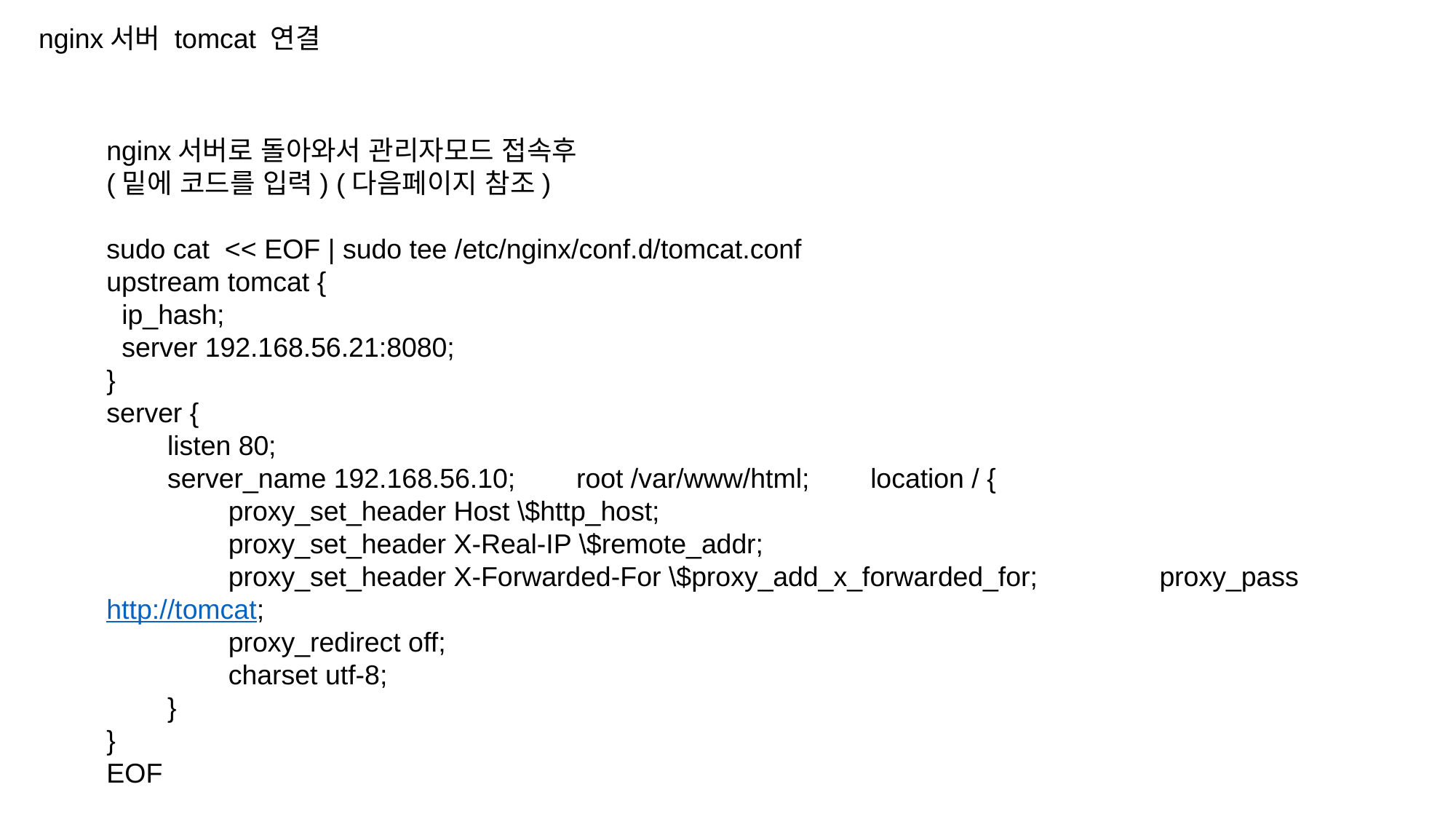

nginx서버 tomcat 연결
nginx서버로 돌아와서 관리자모드 접속후
(밑에 코드를 입력) (다음페이지 참조)

sudo cat  << EOF | sudo tee /etc/nginx/conf.d/tomcat.conf
upstream tomcat {
  ip_hash;
  server 192.168.56.21:8080;
}
server {
        listen 80;
        server_name 192.168.56.10;        root /var/www/html;        location / {
                proxy_set_header Host \$http_host;
                proxy_set_header X-Real-IP \$remote_addr;
                proxy_set_header X-Forwarded-For \$proxy_add_x_forwarded_for;                proxy_pass http://tomcat;
                proxy_redirect off;
                charset utf-8;
        }
}
EOF